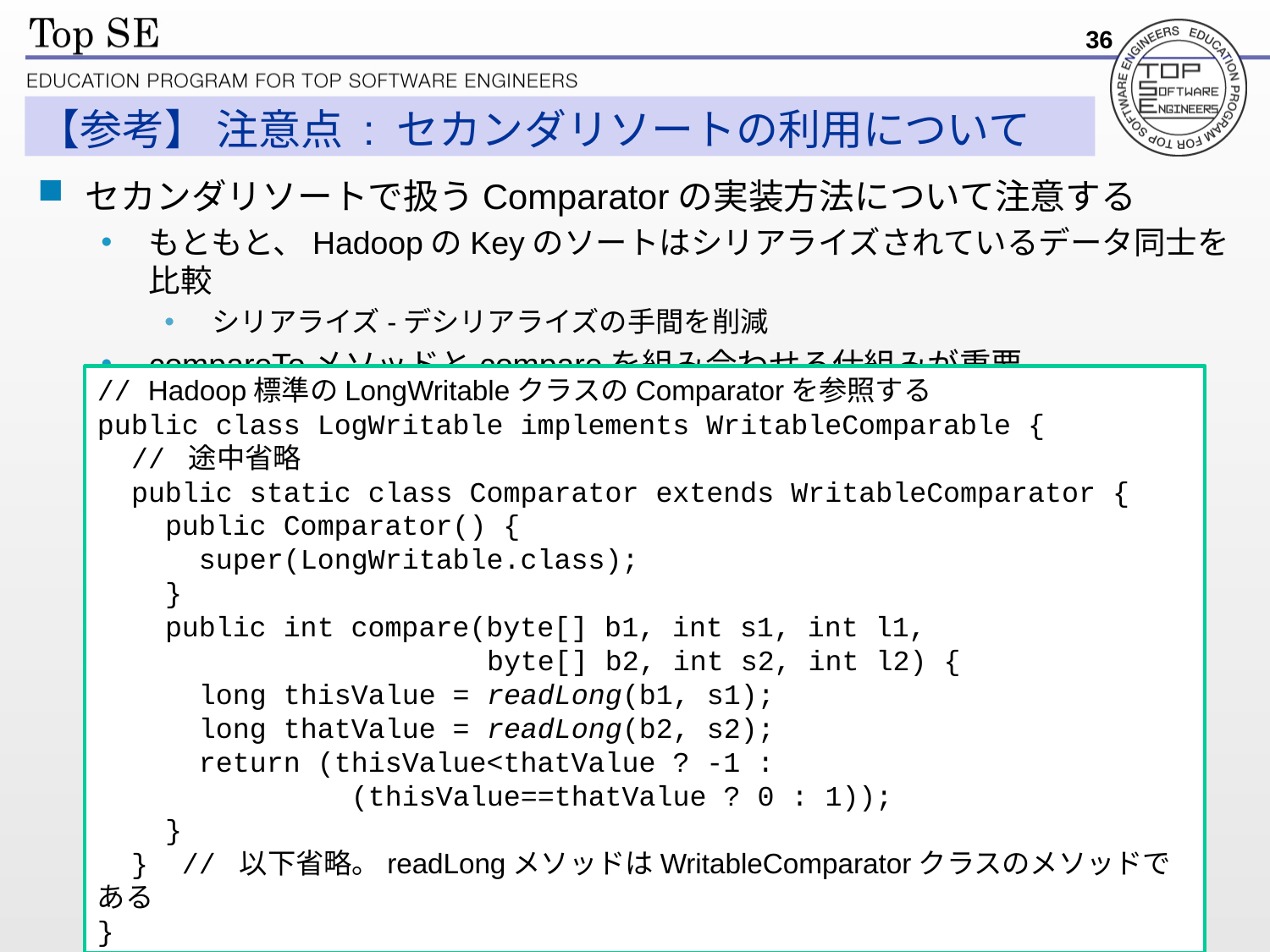

36
# 【参考】 注意点 : セカンダリソートの利用について
セカンダリソートで扱うComparatorの実装方法について注意する
もともと、HadoopのKeyのソートはシリアライズされているデータ同士を比較
シリアライズ-デシリアライズの手間を削減
compareToメソッドとcompareを組み合わせる仕組みが重要
// Hadoop標準のLongWritableクラスのComparatorを参照する
public class LogWritable implements WritableComparable {
  // 途中省略
  public static class Comparator extends WritableComparator {
    public Comparator() {
      super(LongWritable.class);
    }
    public int compare(byte[] b1, int s1, int l1,
                       byte[] b2, int s2, int l2) {
      long thisValue = readLong(b1, s1);
      long thatValue = readLong(b2, s2);
      return (thisValue<thatValue ? -1 :
               (thisValue==thatValue ? 0 : 1));
    }
  }  // 以下省略。readLongメソッドはWritableComparatorクラスのメソッドである
}